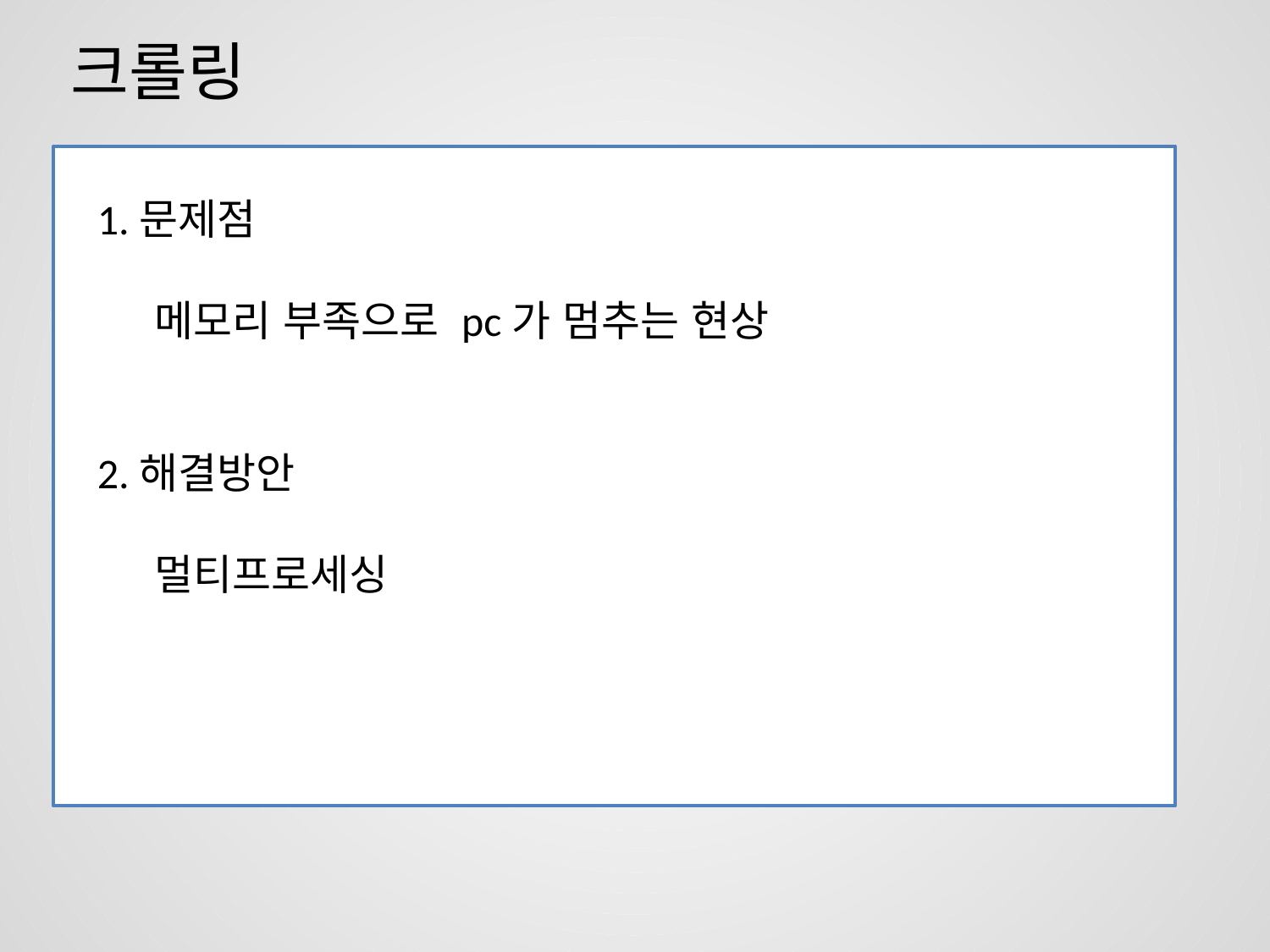

# 크롤링

1.문제점

    메모리 부족으로 pc가 멈추는 현상

2.해결방안

    멀티프로세싱